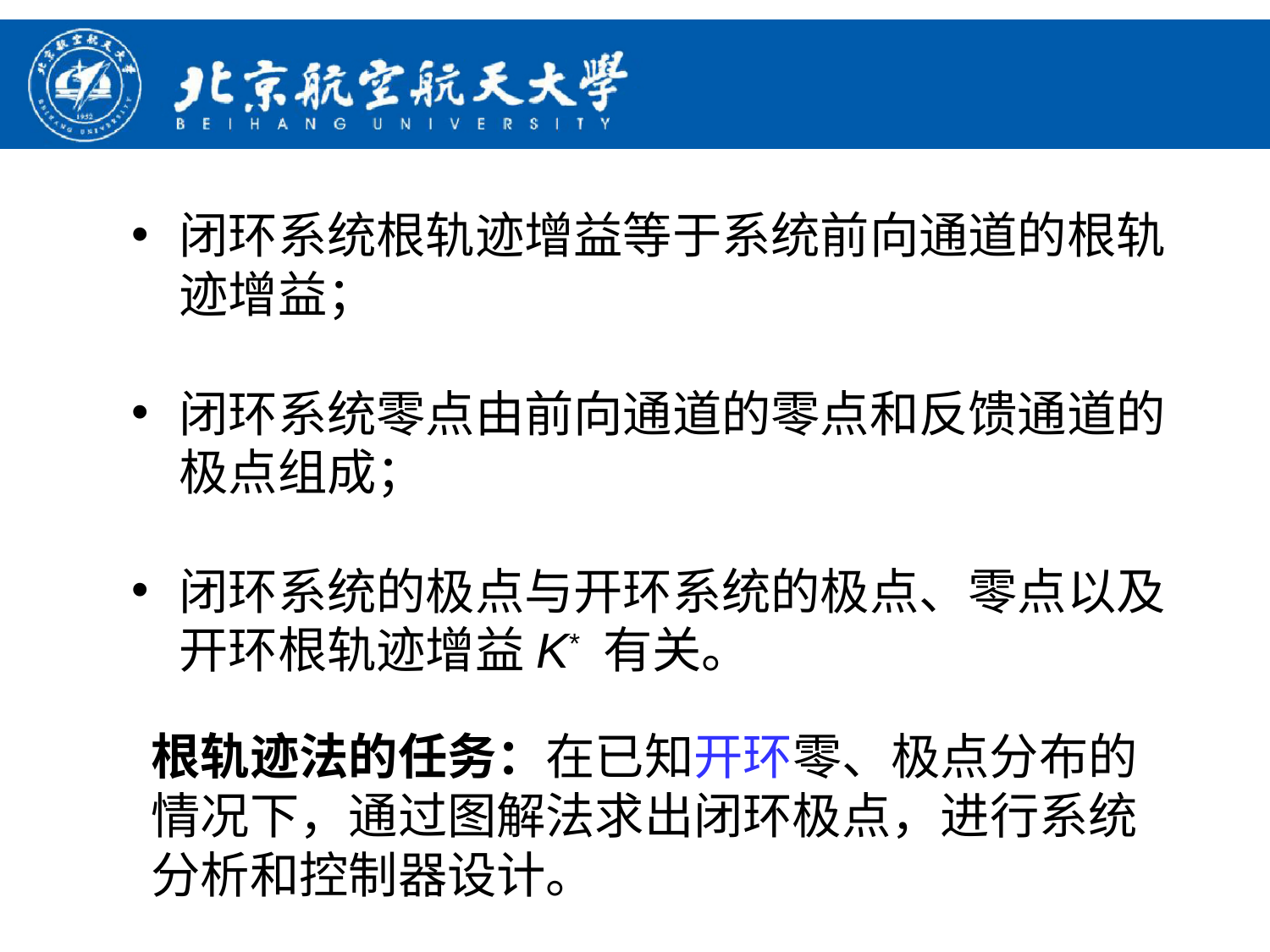

闭环系统根轨迹增益等于系统前向通道的根轨迹增益；

闭环系统零点由前向通道的零点和反馈通道的极点组成；

闭环系统的极点与开环系统的极点、零点以及开环根轨迹增益K* 有关。
根轨迹法的任务：在已知开环零、极点分布的情况下，通过图解法求出闭环极点，进行系统分析和控制器设计。